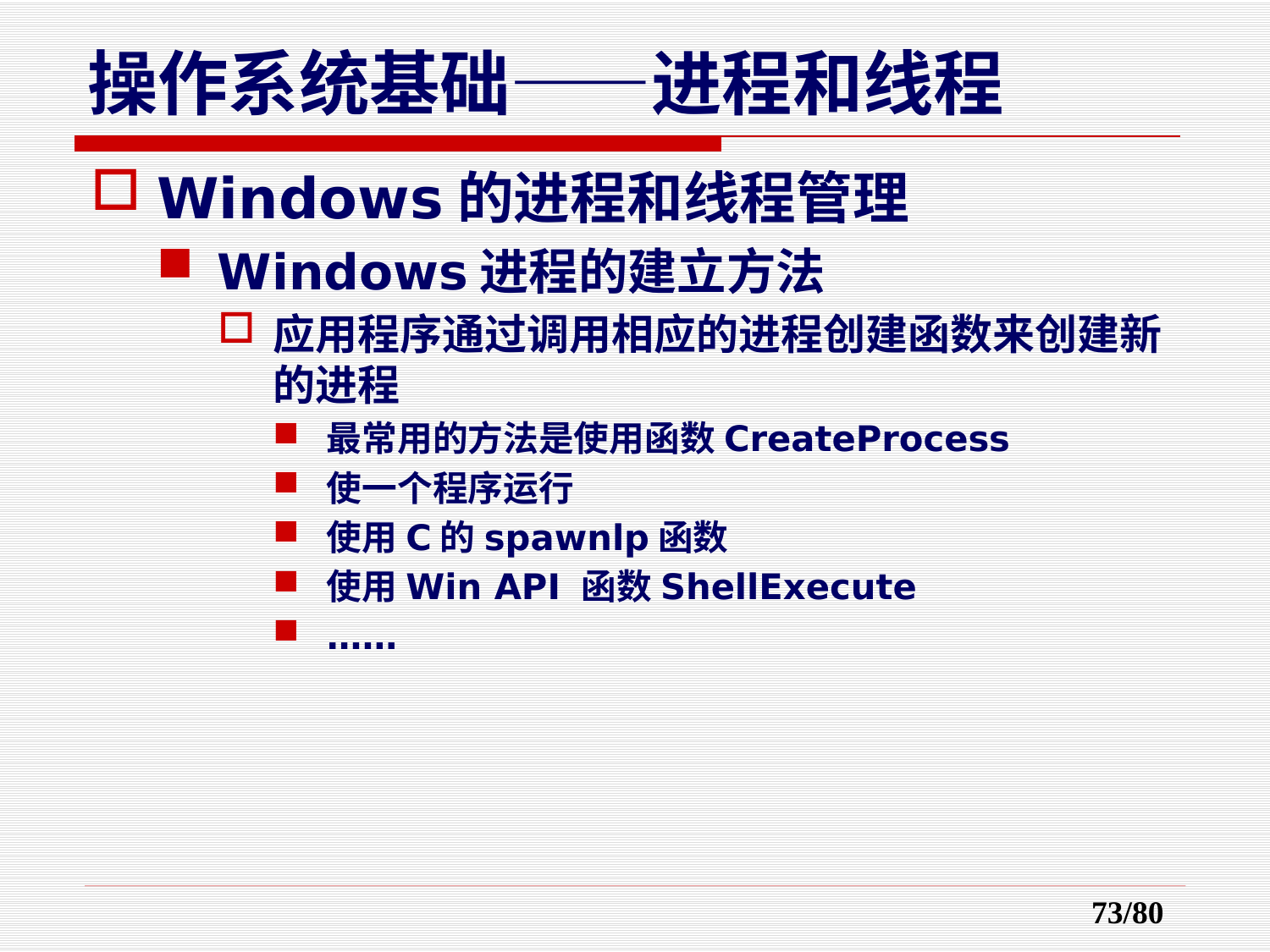

# 操作系统基础——进程和线程
Windows的进程和线程管理
Windows进程的建立方法
应用程序通过调用相应的进程创建函数来创建新的进程
最常用的方法是使用函数CreateProcess
使一个程序运行
使用C的spawnlp函数
使用Win API 函数ShellExecute
……